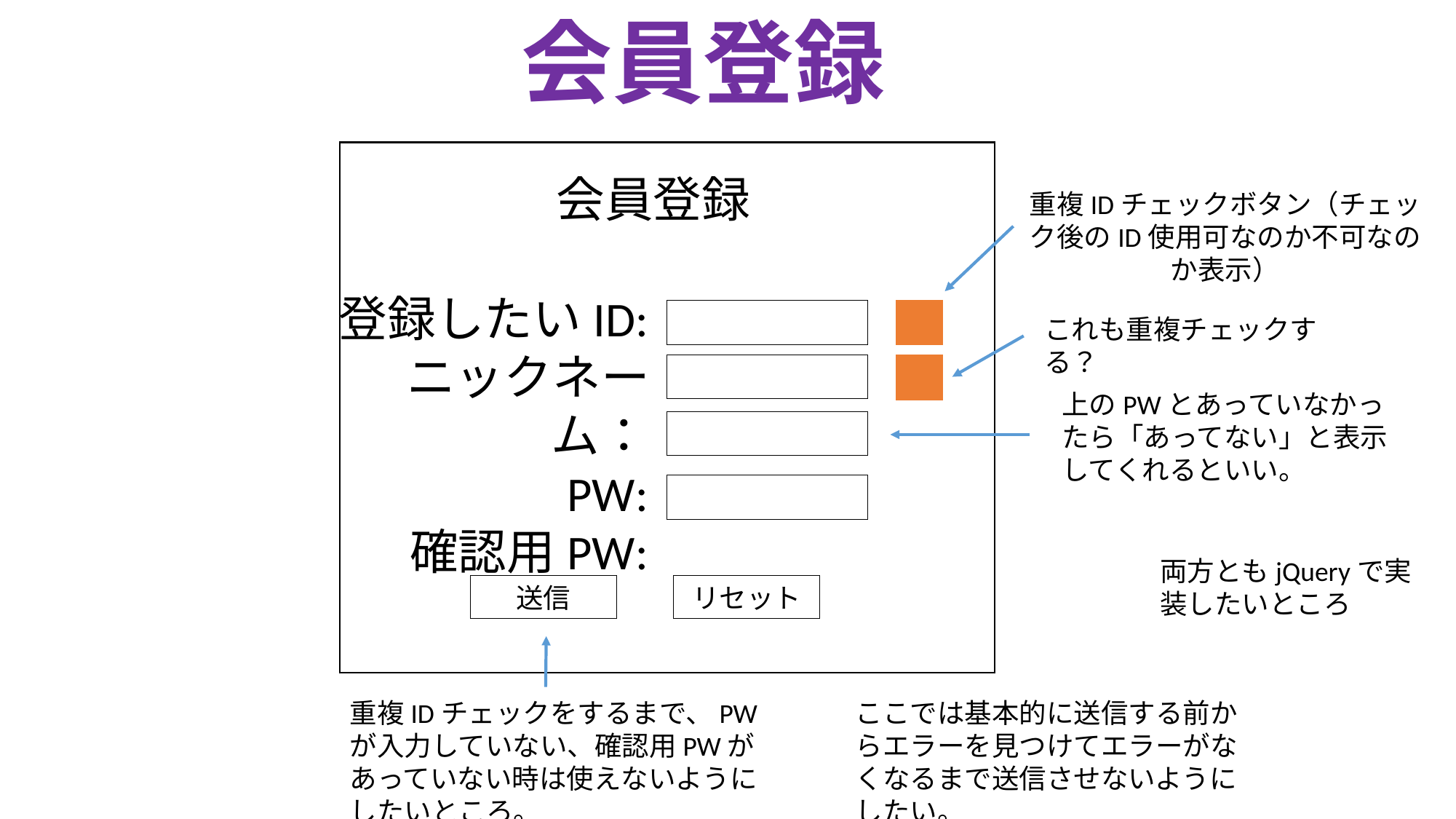

会員登録

会員登録
重複IDチェックボタン（チェック後のID使用可なのか不可なのか表示）
登録したいID:
ニックネーム：
PW:
確認用PW:

これも重複チェックする？

上のPWとあっていなかったら「あってない」と表示してくれるといい。

両方ともjQueryで実装したいところ
送信
リセット
重複IDチェックをするまで、PWが入力していない、確認用PWがあっていない時は使えないようにしたいところ。
ここでは基本的に送信する前からエラーを見つけてエラーがなくなるまで送信させないようにしたい。